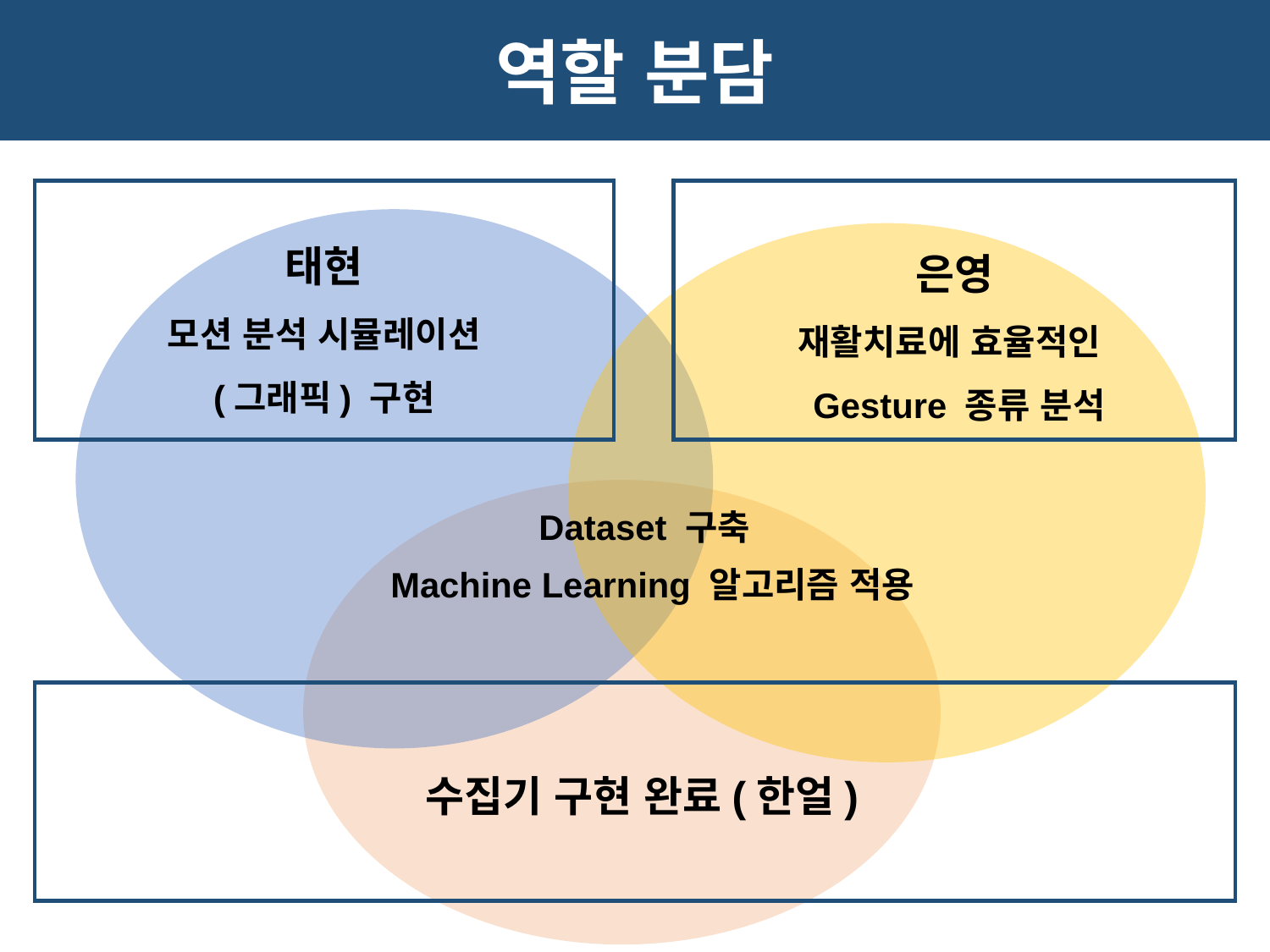

역할 분담

태현
모션 분석 시뮬레이션
(그래픽) 구현

은영
재활치료에 효율적인
 Gesture 종류 분석

Dataset 구축
Machine Learning 알고리즘 적용

수집기 구현 완료(한얼)